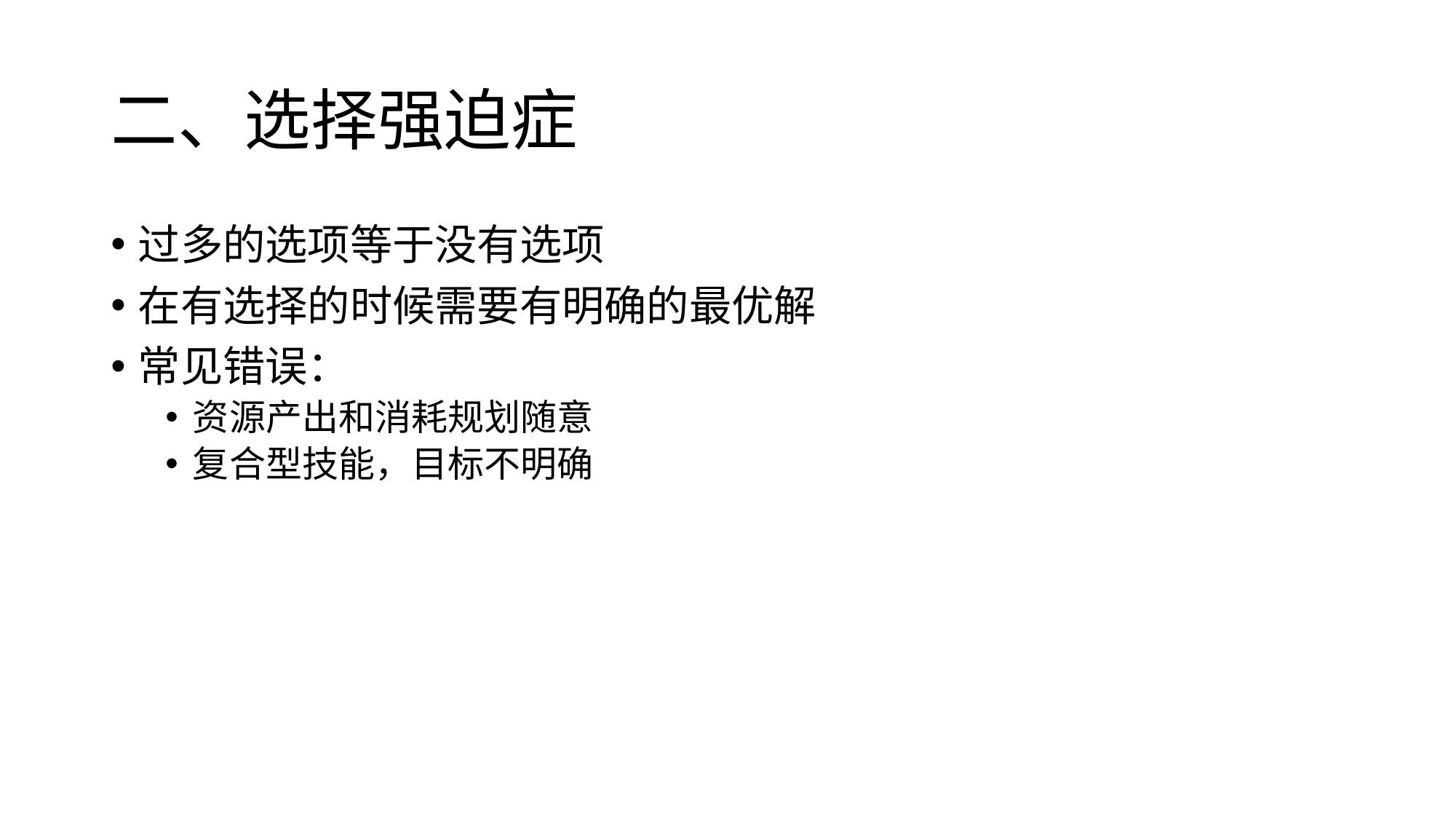

# 二、选择强迫症
过多的选项等于没有选项
在有选择的时候需要有明确的最优解
常见错误：
资源产出和消耗规划随意
复合型技能，目标不明确